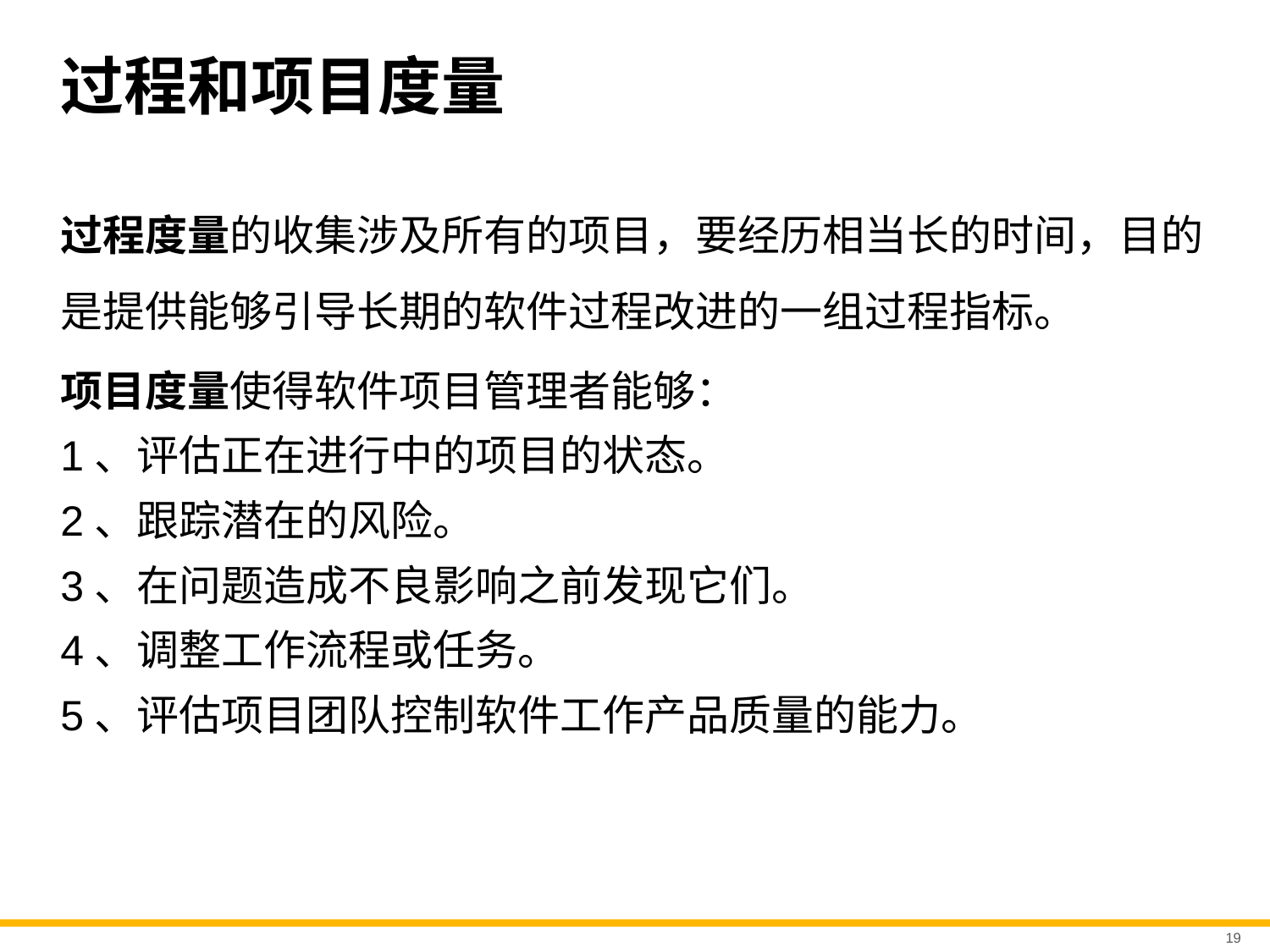

# 过程和项目度量
过程度量的收集涉及所有的项目，要经历相当长的时间，目的是提供能够引导长期的软件过程改进的一组过程指标。
项目度量使得软件项目管理者能够：
1、评估正在进行中的项目的状态。
2、跟踪潜在的风险。
3、在问题造成不良影响之前发现它们。
4、调整工作流程或任务。
5、评估项目团队控制软件工作产品质量的能力。
19